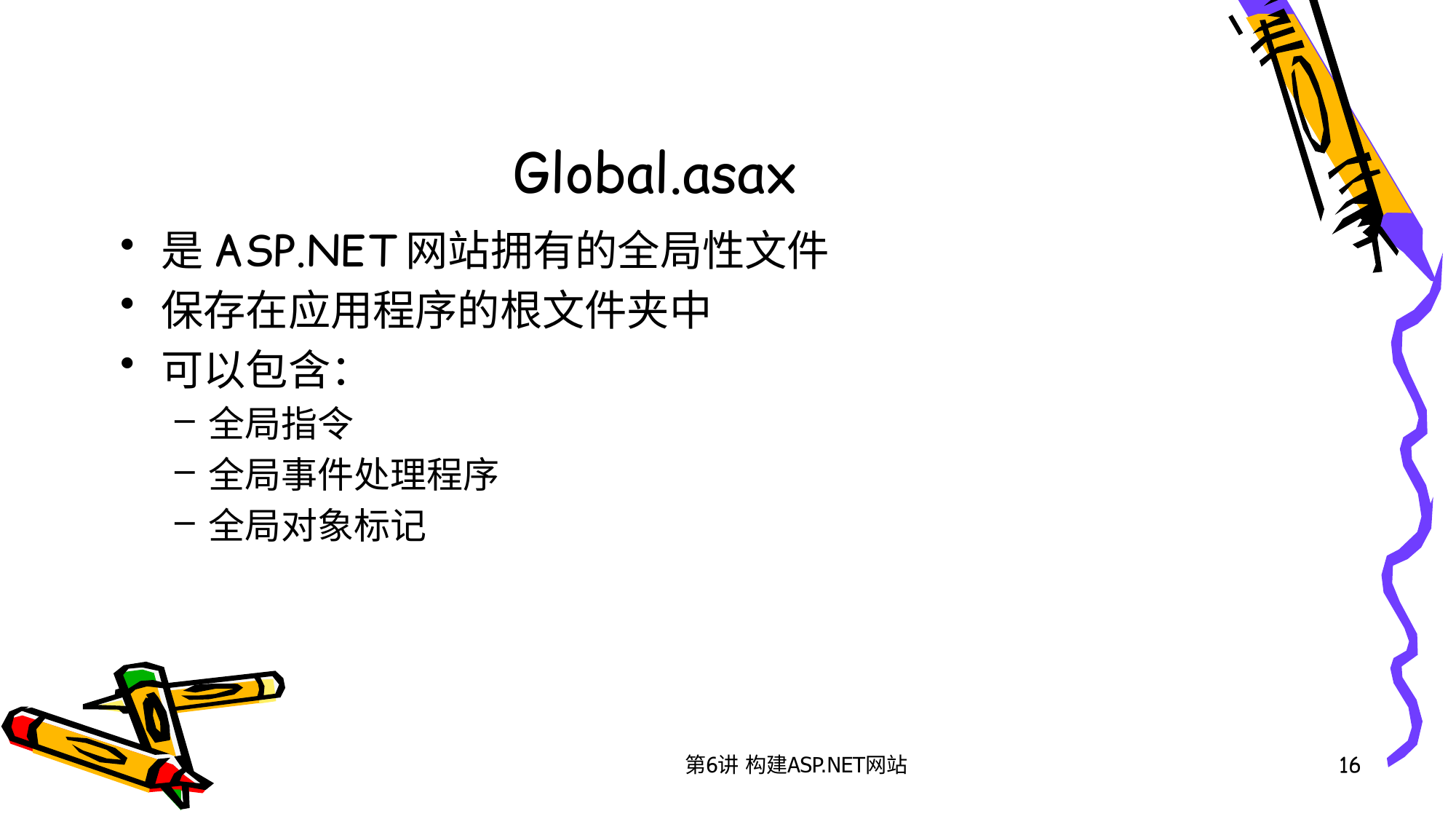

# Global.asax
是ASP.NET网站拥有的全局性文件
保存在应用程序的根文件夹中
可以包含：
全局指令
全局事件处理程序
全局对象标记
16
第6讲 构建ASP.NET网站